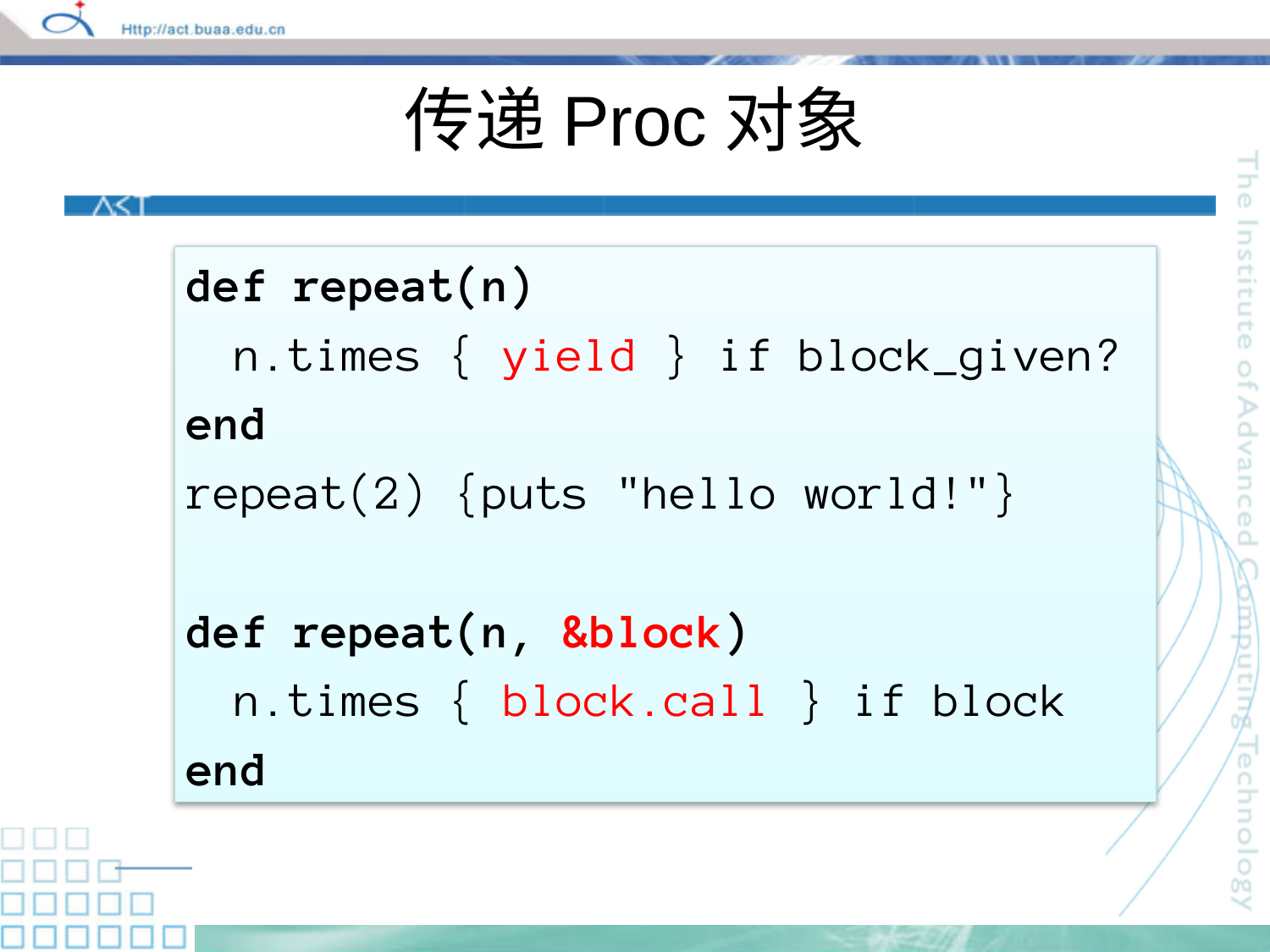

# 传递Proc对象
def repeat(n)
	n.times { yield } if block_given?
end
repeat(2) {puts "hello world!"}

def repeat(n, &block)
	n.times { block.call } if block
end